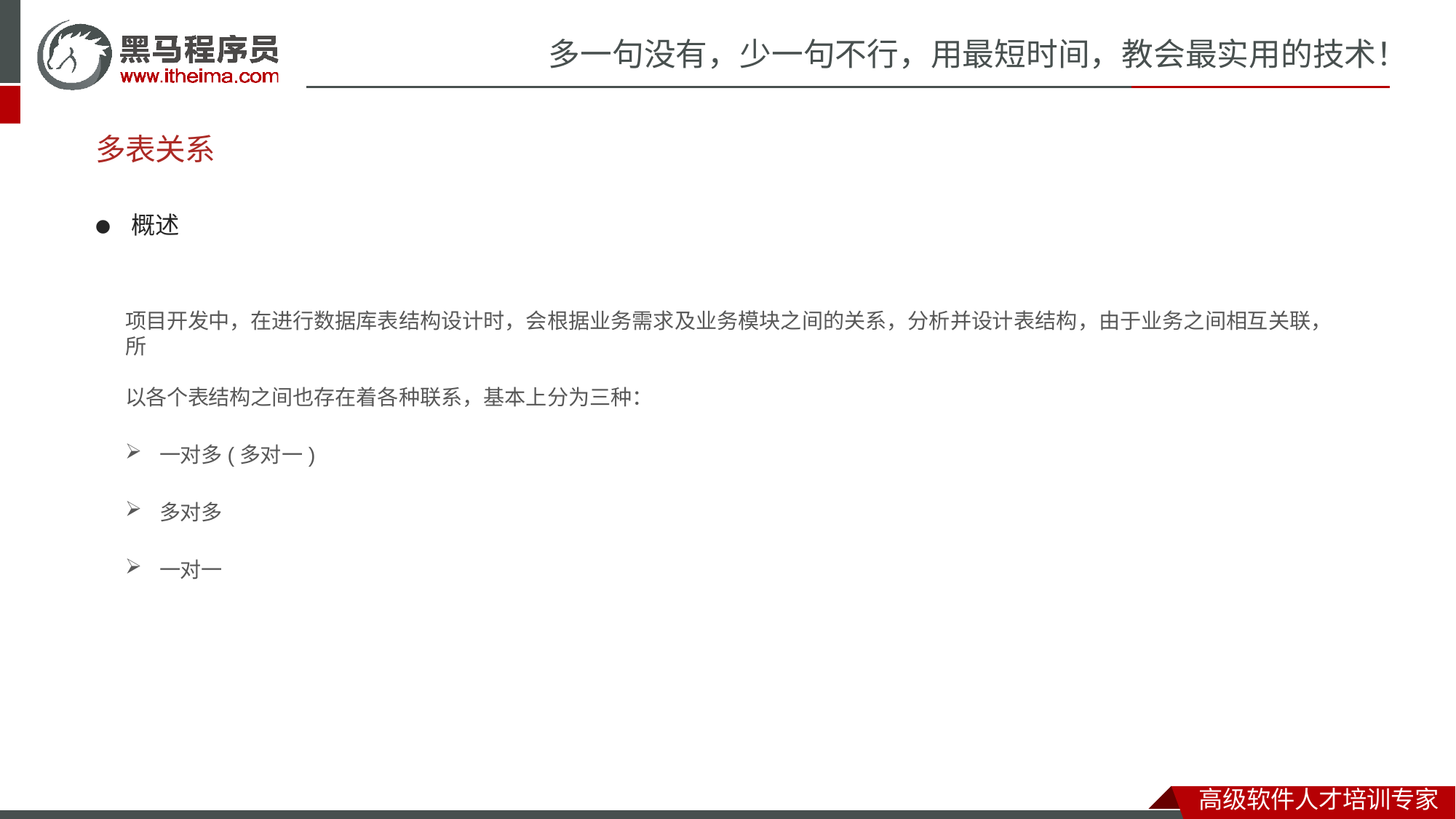

# 多一句没有，少一句不行，用最短时间，教会最实用的技术！

多表关系

⚫	概述
项目开发中，在进行数据库表结构设计时，会根据业务需求及业务模块之间的关系，分析并设计表结构，由于业务之间相互关联，所
以各个表结构之间也存在着各种联系，基本上分为三种：

一对多(多对一)

多对多

一对一
高级软件人才培训专家